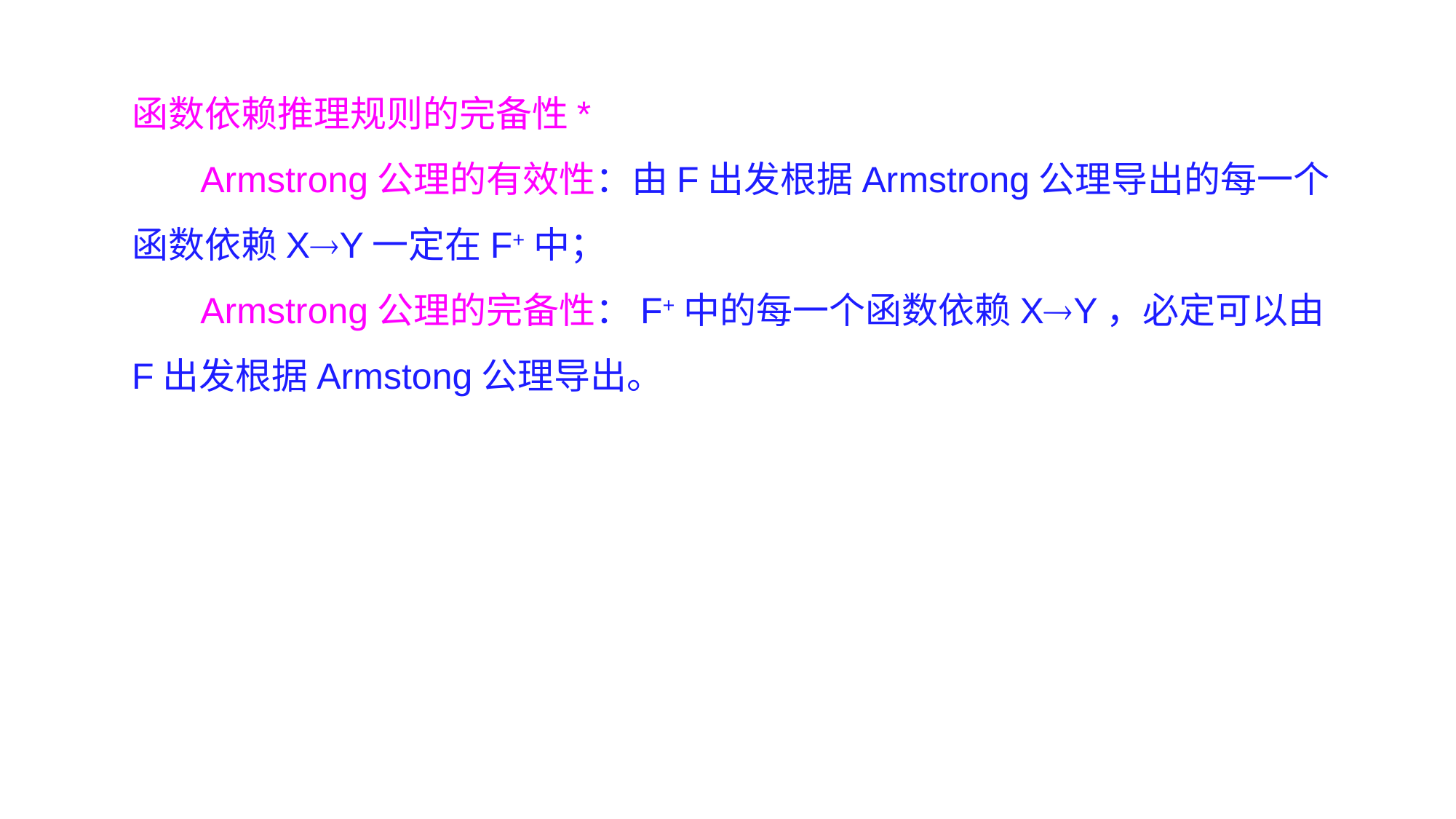

函数依赖推理规则的完备性*
Armstrong公理的有效性：由F出发根据Armstrong公理导出的每一个函数依赖X→Y一定在F+中；
Armstrong公理的完备性：F+中的每一个函数依赖X→Y，必定可以由F出发根据Armstong公理导出。